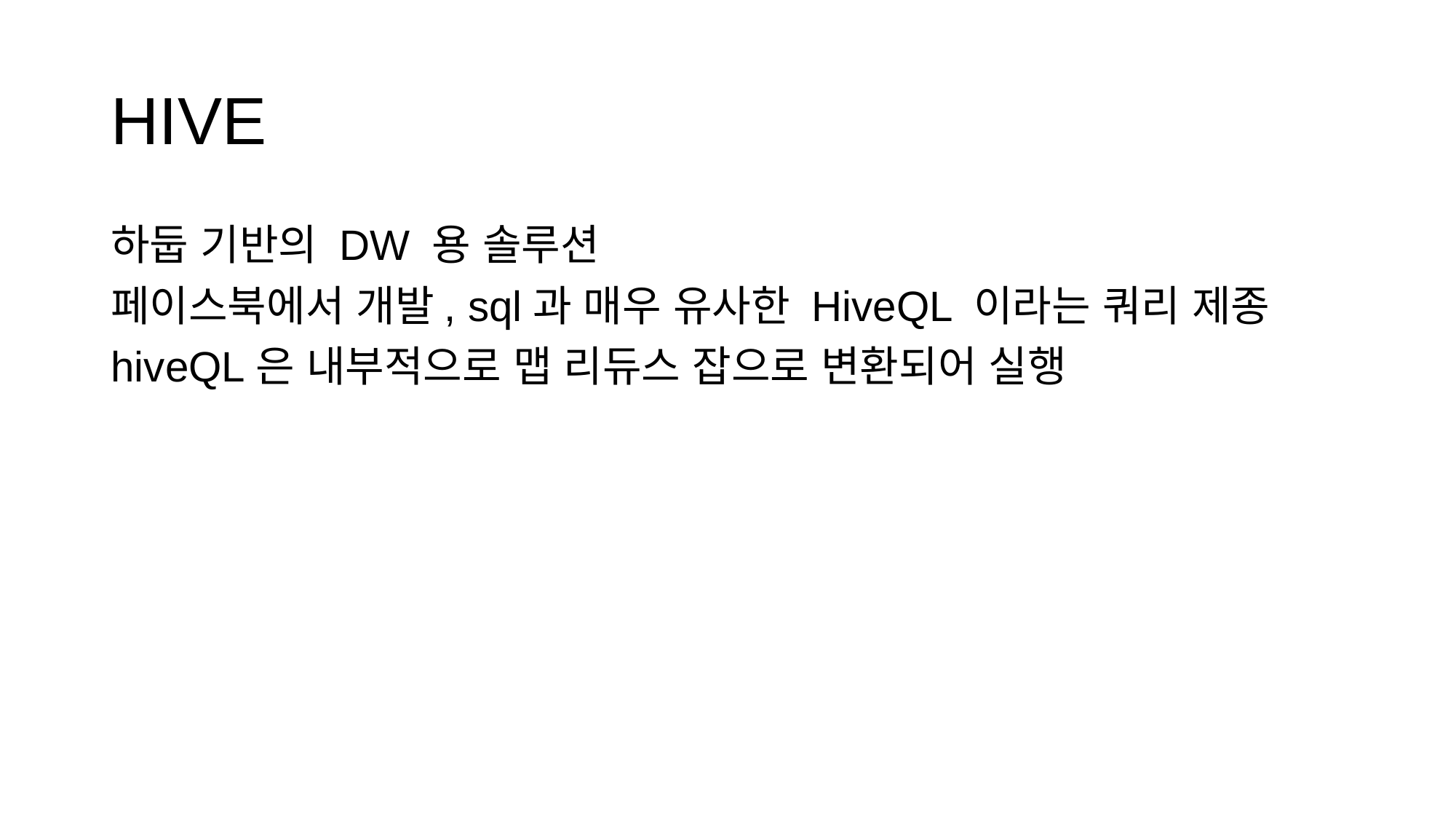

# HIVE
하둡 기반의 DW 용 솔루션
페이스북에서 개발, sql과 매우 유사한 HiveQL 이라는 쿼리 제종
hiveQL은 내부적으로 맵 리듀스 잡으로 변환되어 실행